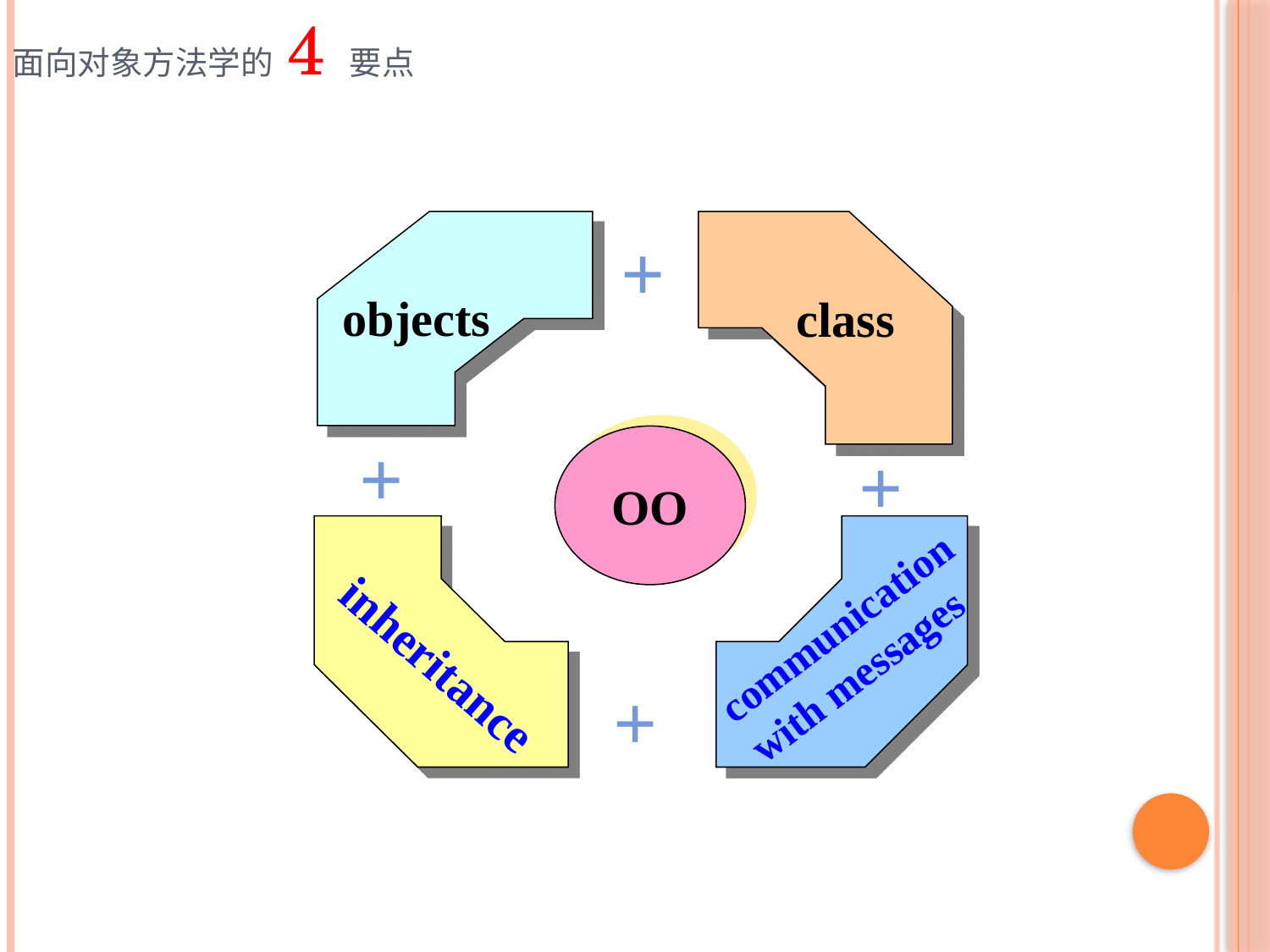

# 面向对象方法学的 4 要点
       objects

      class
+
+
OO
+

inheritance

communication with messages
+